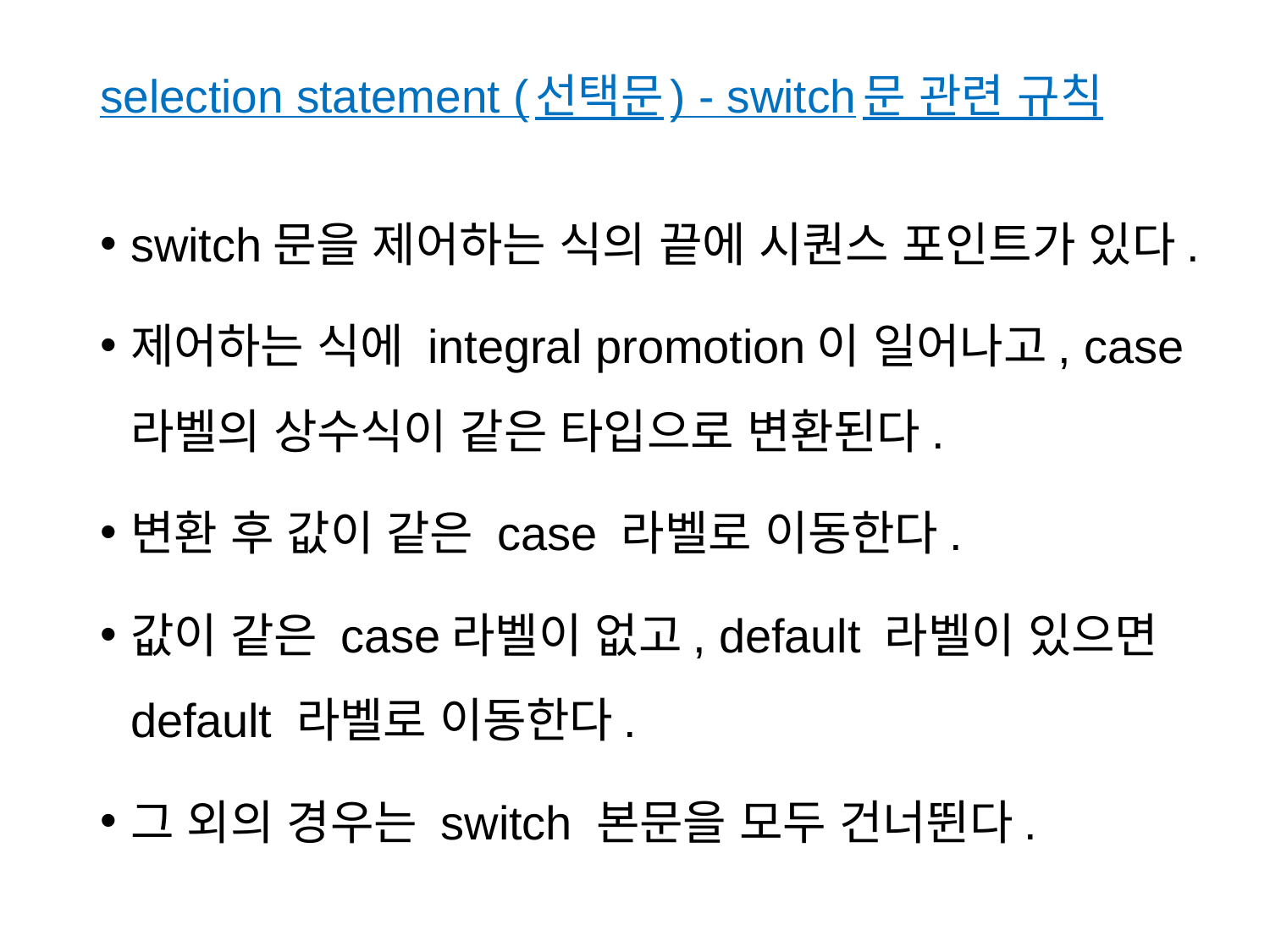

# selection statement (선택문) - switch문 관련 규칙
switch문을 제어하는 식의 끝에 시퀀스 포인트가 있다.
제어하는 식에 integral promotion이 일어나고, case 라벨의 상수식이 같은 타입으로 변환된다.
변환 후 값이 같은 case 라벨로 이동한다.
값이 같은 case라벨이 없고, default 라벨이 있으면 default 라벨로 이동한다.
그 외의 경우는 switch 본문을 모두 건너뛴다.